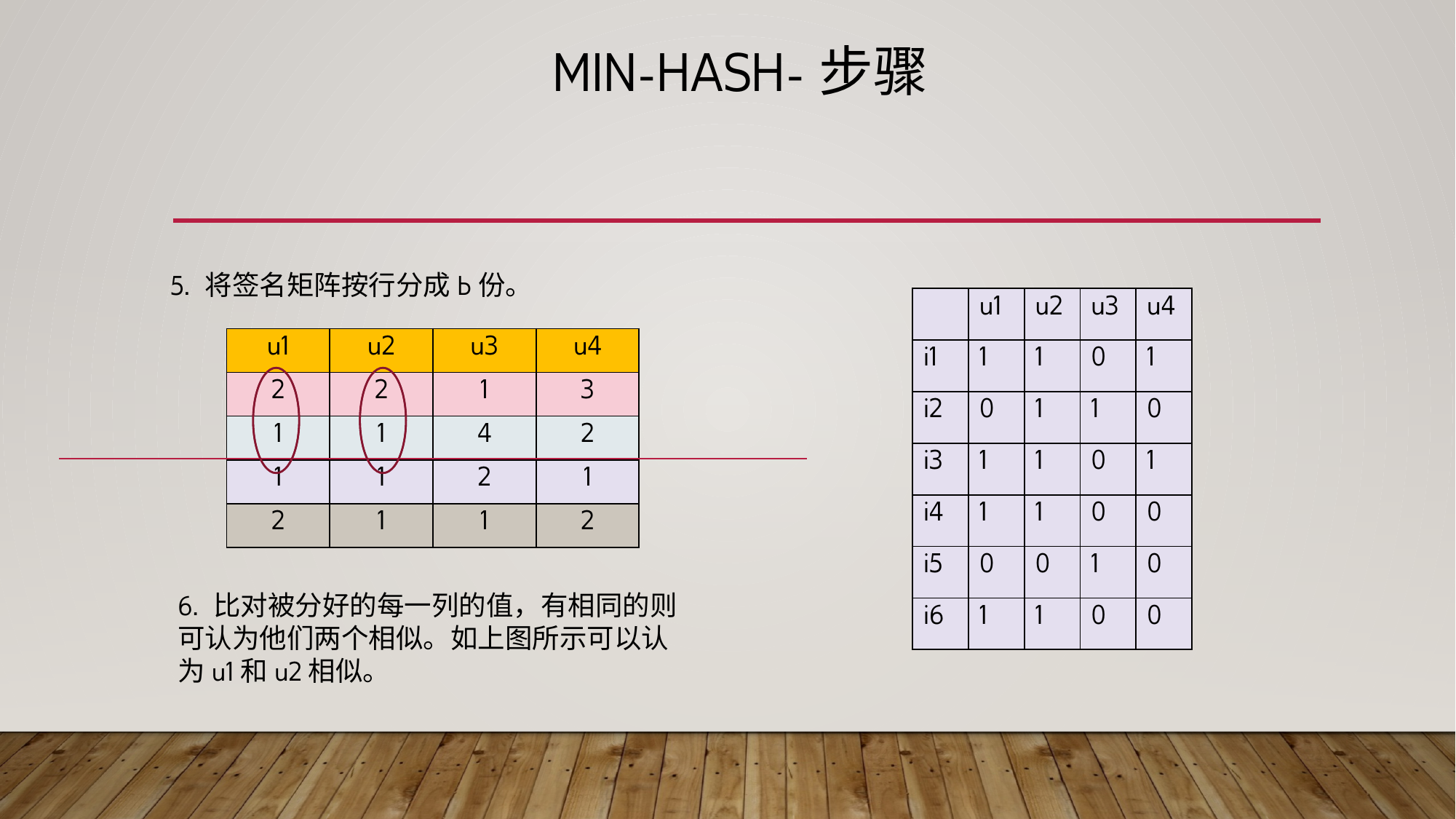

# min-hash-步骤
5. 将签名矩阵按行分成b份。
|  | u1 | u2 | u3 | u4 |
| --- | --- | --- | --- | --- |
| i1 | 1 | 1 | 0 | 1 |
| i2 | 0 | 1 | 1 | 0 |
| i3 | 1 | 1 | 0 | 1 |
| i4 | 1 | 1 | 0 | 0 |
| i5 | 0 | 0 | 1 | 0 |
| i6 | 1 | 1 | 0 | 0 |
| u1 | u2 | u3 | u4 |
| --- | --- | --- | --- |
| 2 | 2 | 1 | 3 |
| 1 | 1 | 4 | 2 |
| 1 | 1 | 2 | 1 |
| 2 | 1 | 1 | 2 |

6. 比对被分好的每一列的值，有相同的则可认为他们两个相似。如上图所示可以认为u1和u2相似。